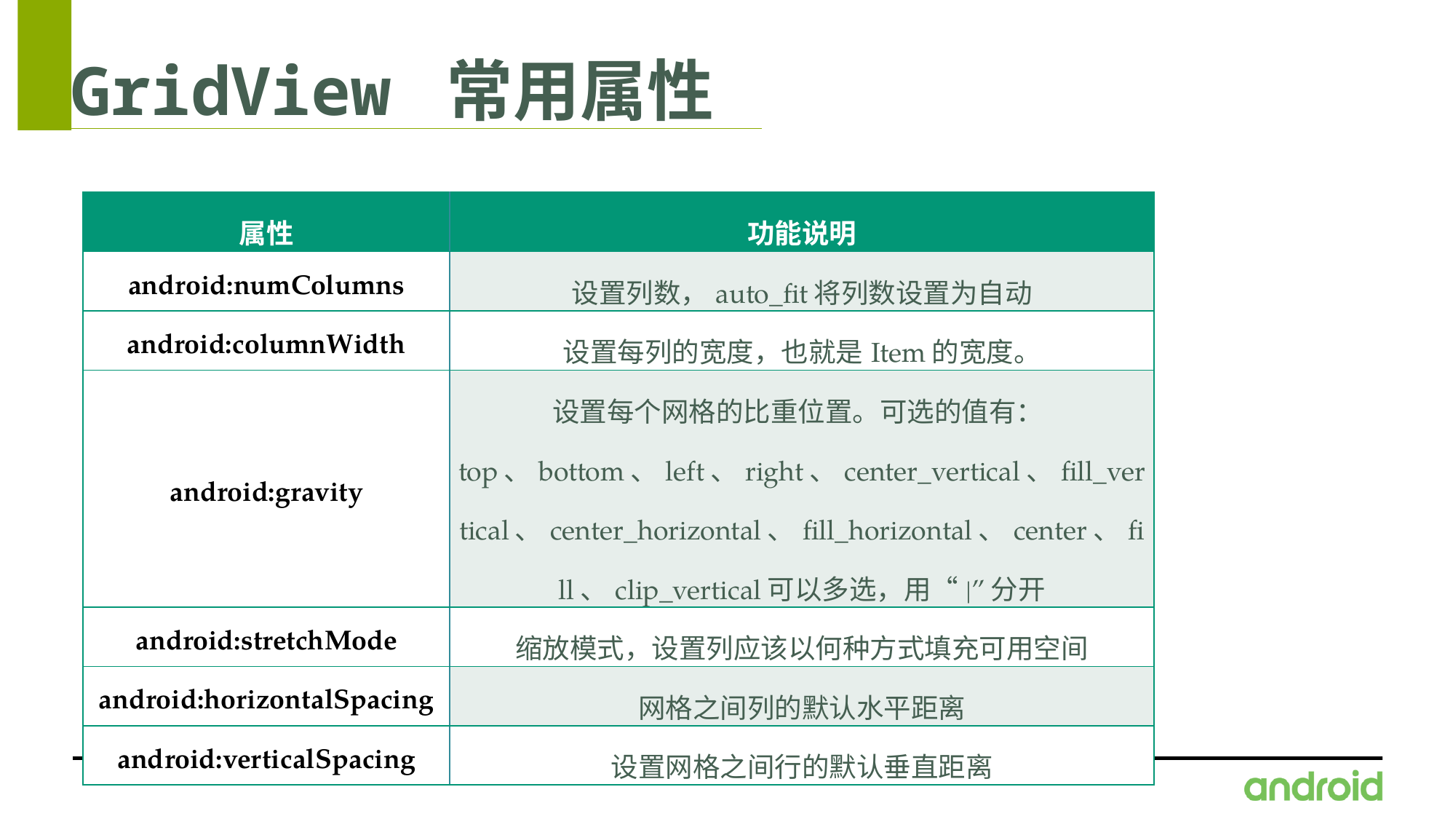

# GridView 常用属性
| 属性 | 功能说明 |
| --- | --- |
| android:numColumns | 设置列数，auto\_fit将列数设置为自动 |
| android:columnWidth | 设置每列的宽度，也就是Item的宽度。 |
| android:gravity | 设置每个网格的比重位置。可选的值有：top、bottom、left、right、center\_vertical、fill\_vertical、center\_horizontal、fill\_horizontal、center、fill、clip\_vertical可以多选，用“|”分开 |
| android:stretchMode | 缩放模式，设置列应该以何种方式填充可用空间 |
| android:horizontalSpacing | 网格之间列的默认水平距离 |
| android:verticalSpacing | 设置网格之间行的默认垂直距离 |